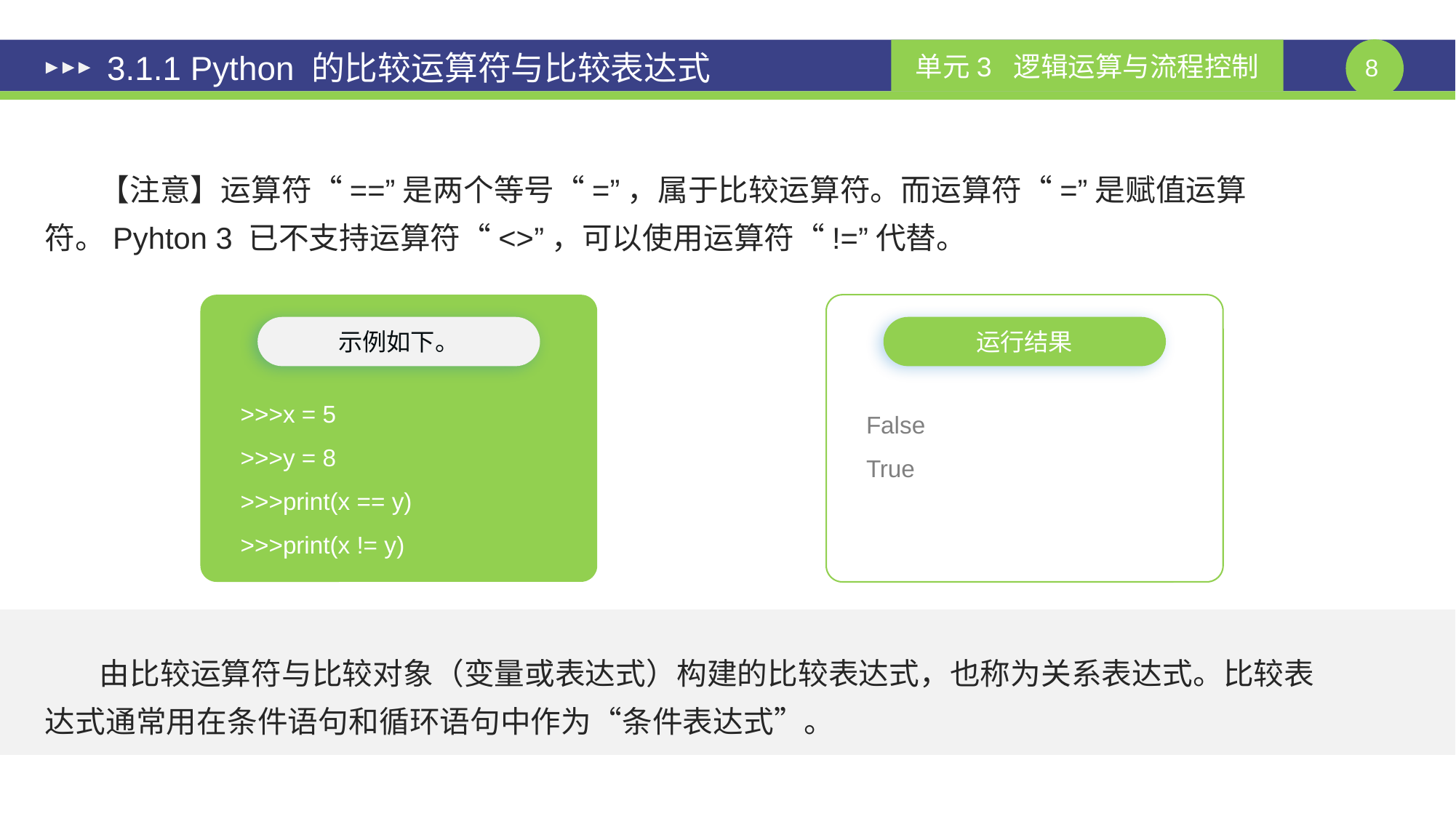

# 3.1.1 Python 的比较运算符与比较表达式
【注意】运算符“==”是两个等号“=”，属于比较运算符。而运算符“=”是赋值运算符。Pyhton 3 已不支持运算符“<>”，可以使用运算符“!=”代替。

由比较运算符与比较对象（变量或表达式）构建的比较表达式，也称为关系表达式。比较表达式通常用在条件语句和循环语句中作为“条件表达式”。

示例如下。
运行结果
>>>x = 5
>>>y = 8
>>>print(x == y)
>>>print(x != y)
False
True